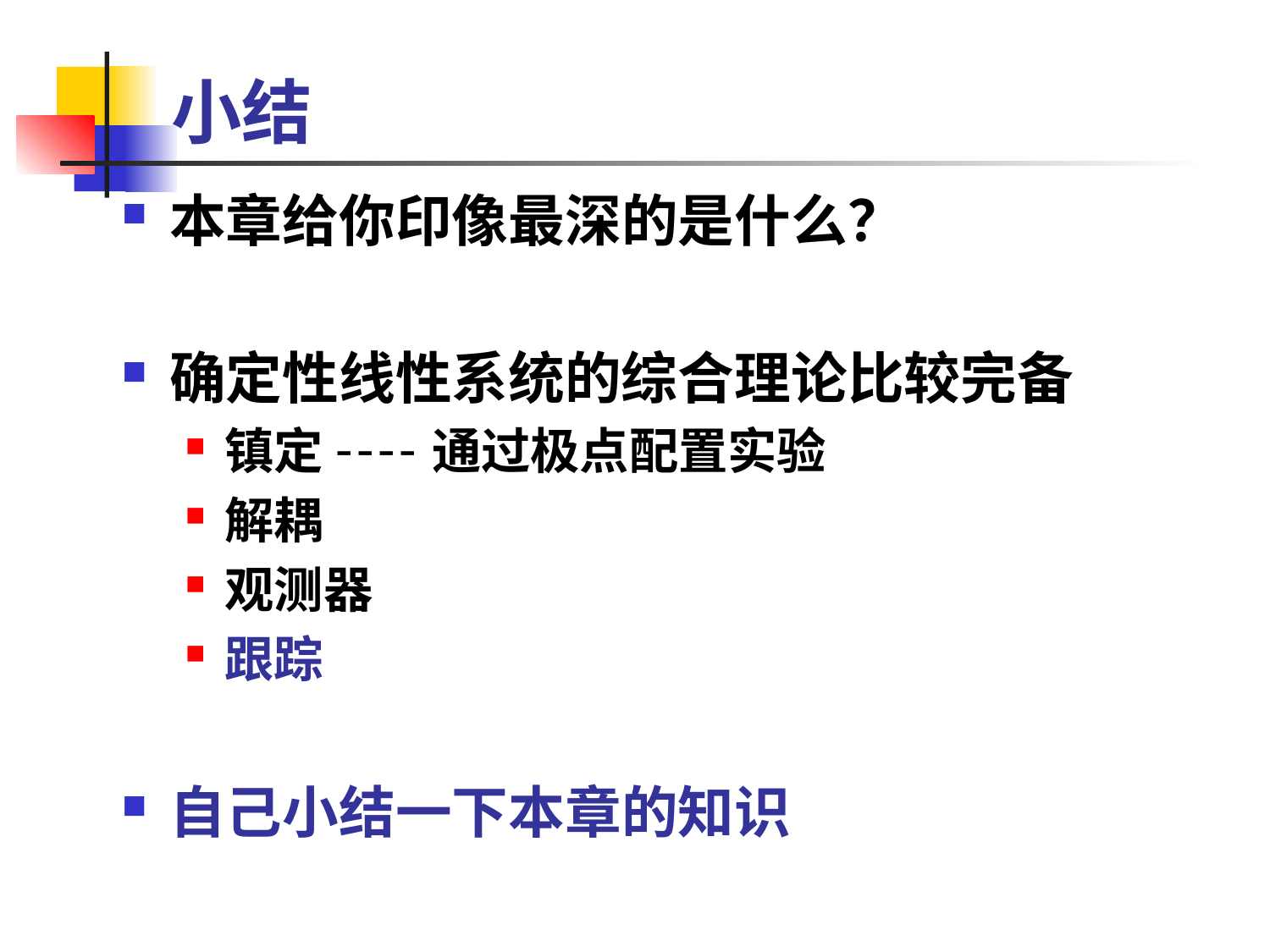

# 小结
本章给你印像最深的是什么？

确定性线性系统的综合理论比较完备
镇定----通过极点配置实验
解耦
观测器
跟踪

自己小结一下本章的知识